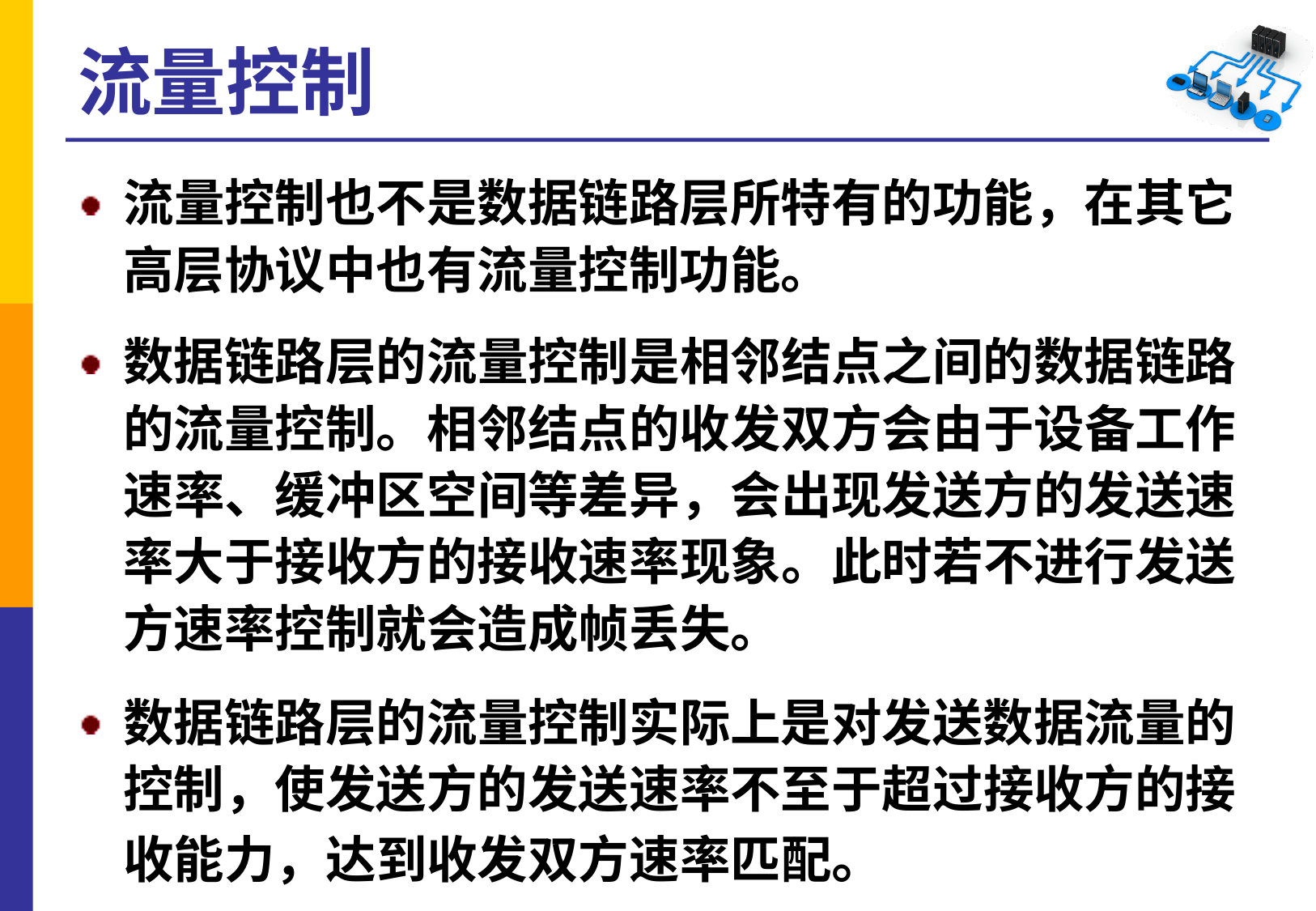

# 流量控制
流量控制也不是数据链路层所特有的功能，在其它高层协议中也有流量控制功能。
数据链路层的流量控制是相邻结点之间的数据链路的流量控制。相邻结点的收发双方会由于设备工作速率、缓冲区空间等差异，会出现发送方的发送速率大于接收方的接收速率现象。此时若不进行发送方速率控制就会造成帧丢失。
数据链路层的流量控制实际上是对发送数据流量的控制，使发送方的发送速率不至于超过接收方的接收能力，达到收发双方速率匹配。